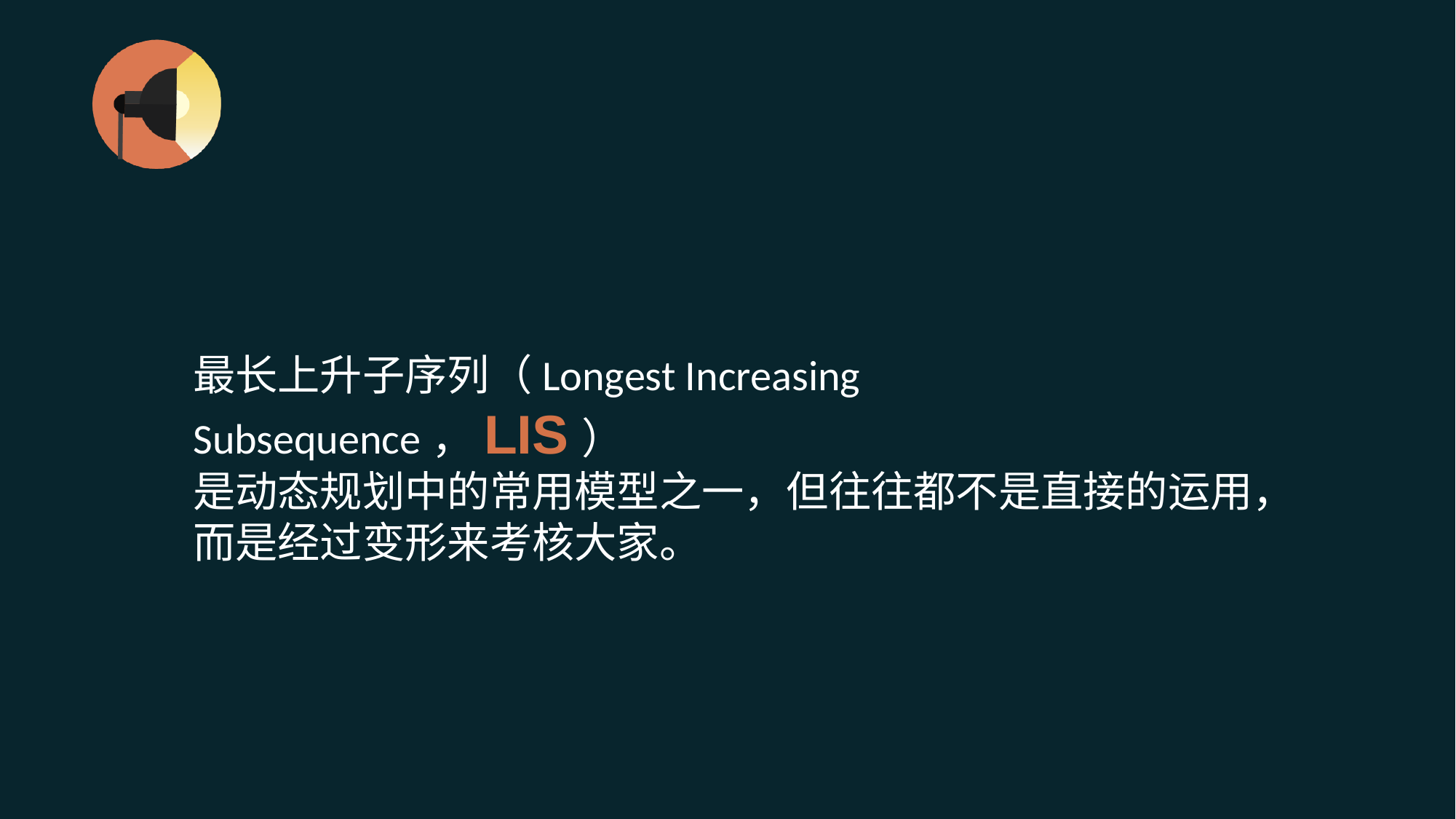

#
最长上升子序列（Longest Increasing Subsequence，LIS）
是动态规划中的常用模型之一，但往往都不是直接的运用，而是经过变形来考核大家。